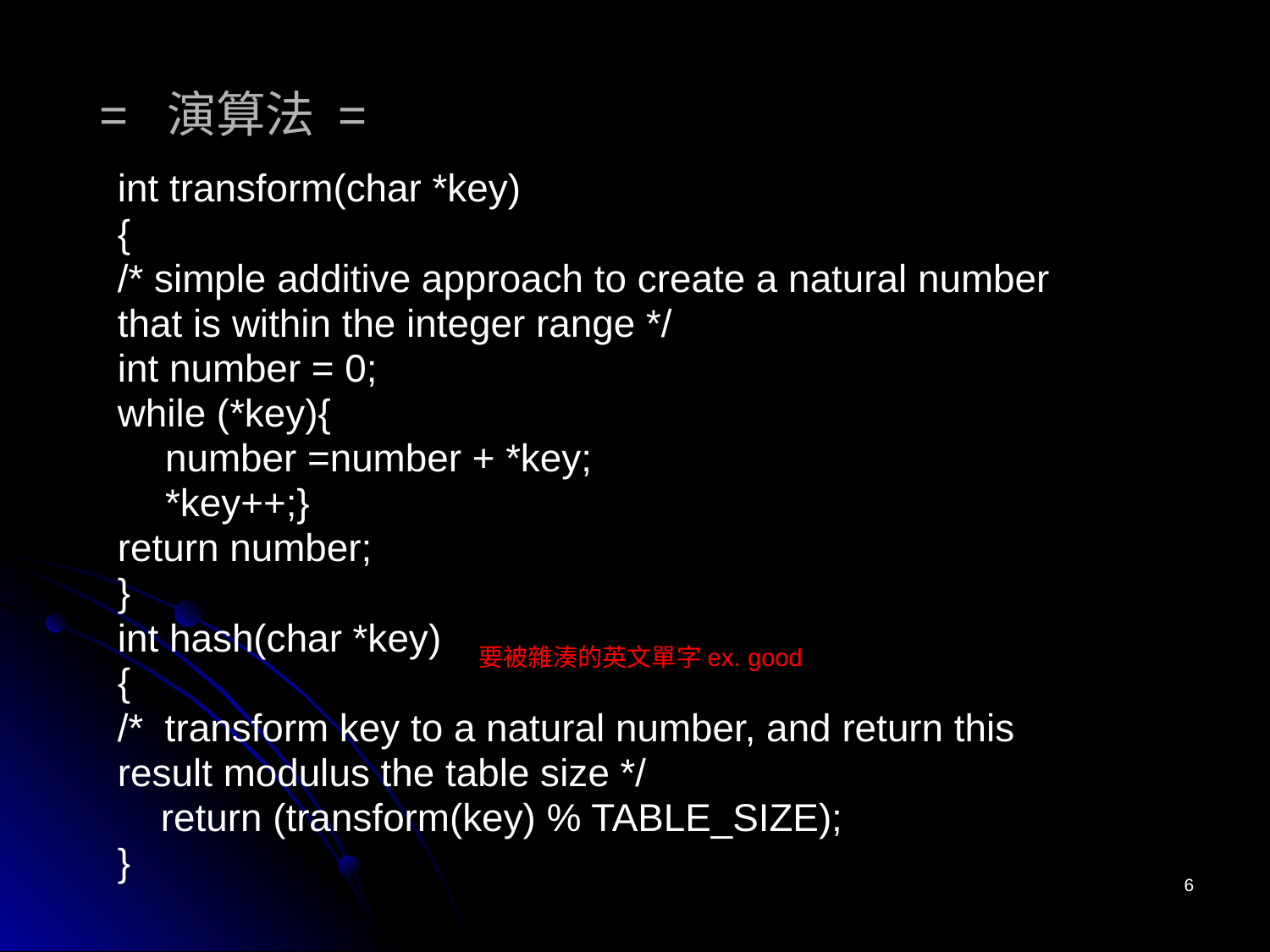

# =  演算法 =
int transform(char *key)
{
/* simple additive approach to create a natural number
that is within the integer range */
int number = 0;
while (*key){
	number =number + *key;
	*key++;}
return number;
}
int hash(char *key)
{
/*  transform key to a natural number, and return this
result modulus the table size */
    return (transform(key) % TABLE_SIZE);
}
要被雜湊的英文單字ex. good
6